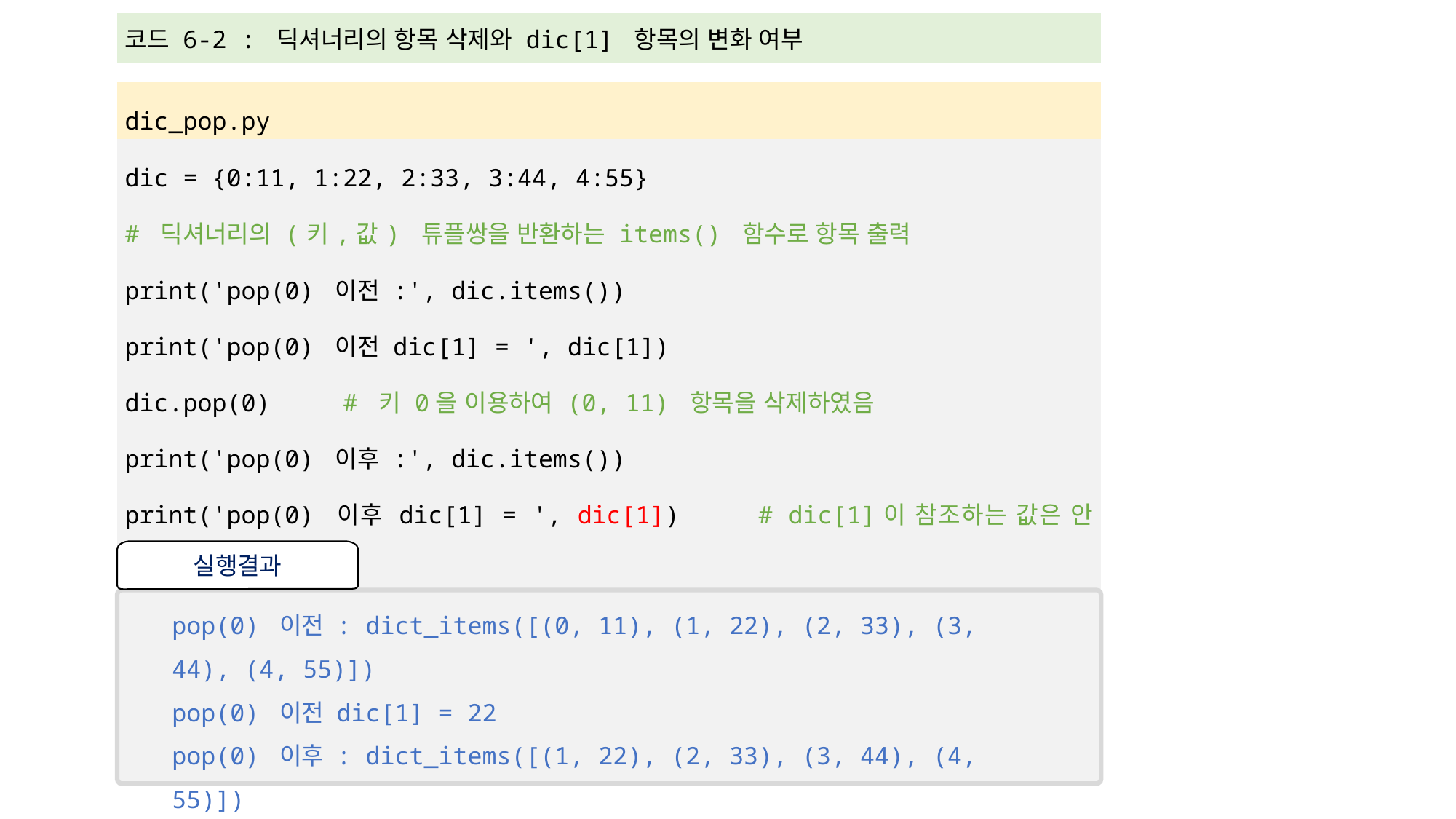

| 코드 6-2 : 딕셔너리의 항목 삭제와 dic[1] 항목의 변화 여부 |
| --- |
|  |
| dic\_pop.py |
| dic = {0:11, 1:22, 2:33, 3:44, 4:55} # 딕셔너리의 (키,값) 튜플쌍을 반환하는 items() 함수로 항목 출력 print('pop(0) 이전 :', dic.items()) print('pop(0) 이전 dic[1] = ', dic[1]) dic.pop(0) # 키 0을 이용하여 (0, 11) 항목을 삭제하였음 print('pop(0) 이후 :', dic.items()) print('pop(0) 이후 dic[1] = ', dic[1]) # dic[1]이 참조하는 값은 안 변함 |
실행결과

pop(0) 이전 : dict_items([(0, 11), (1, 22), (2, 33), (3, 44), (4, 55)])
pop(0) 이전 dic[1] = 22
pop(0) 이후 : dict_items([(1, 22), (2, 33), (3, 44), (4, 55)])
pop(0) 이후 dic[1] = 22